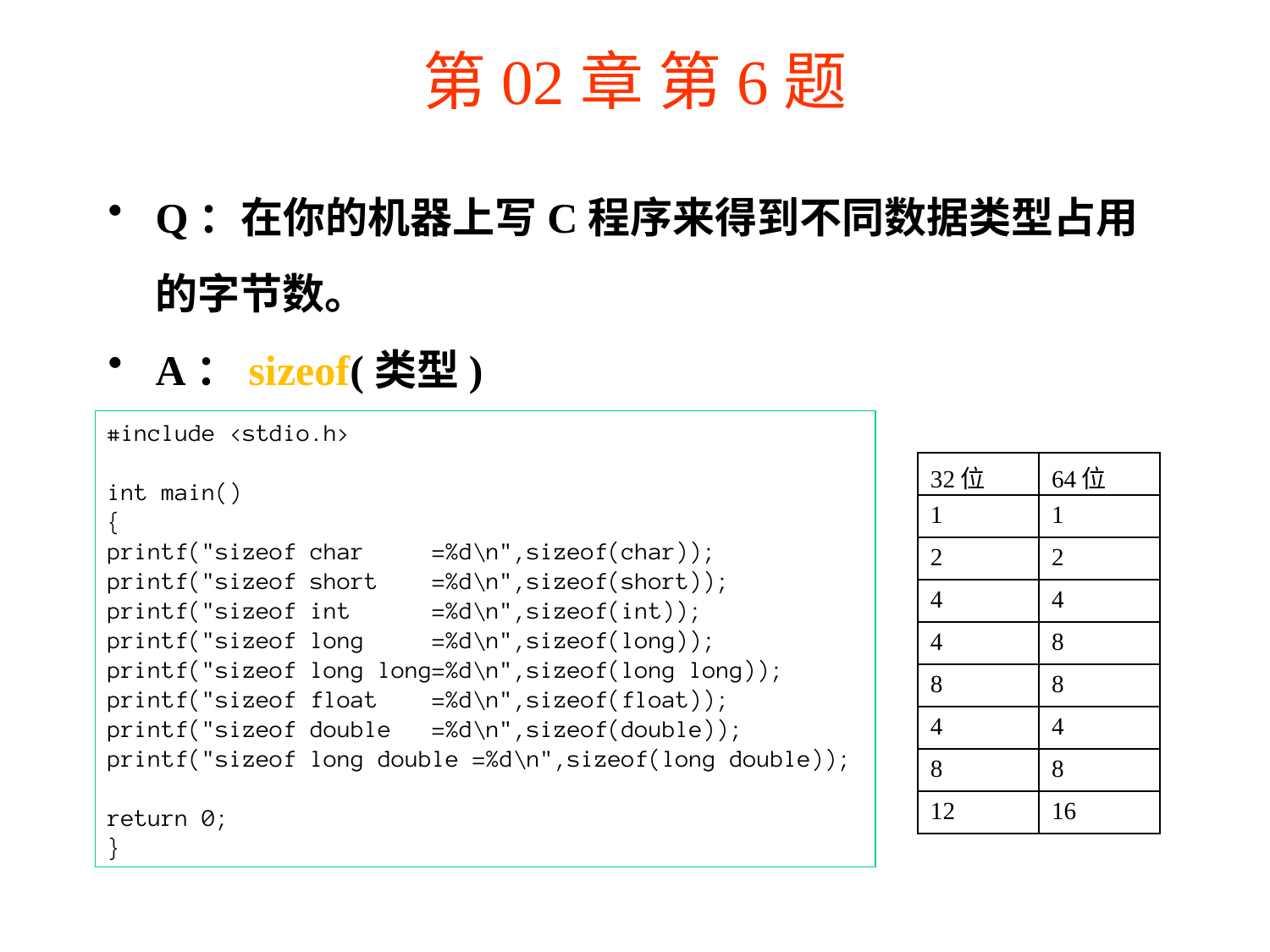

# 第02章 第6题
Q：在你的机器上写C程序来得到不同数据类型占用的字节数。
A：sizeof(类型)
#include <stdio.h>

int main()
{
printf("sizeof char     =%d\n",sizeof(char));
printf("sizeof short    =%d\n",sizeof(short));
printf("sizeof int      =%d\n",sizeof(int));
printf("sizeof long     =%d\n",sizeof(long));
printf("sizeof long long=%d\n",sizeof(long long));
printf("sizeof float    =%d\n",sizeof(float));
printf("sizeof double   =%d\n",sizeof(double));
printf("sizeof long double =%d\n",sizeof(long double));

return 0;
}
| 32位 | 64位 |
| --- | --- |
| 1 | 1 |
| 2 | 2 |
| 4 | 4 |
| 4 | 8 |
| 8 | 8 |
| 4 | 4 |
| 8 | 8 |
| 12 | 16 |